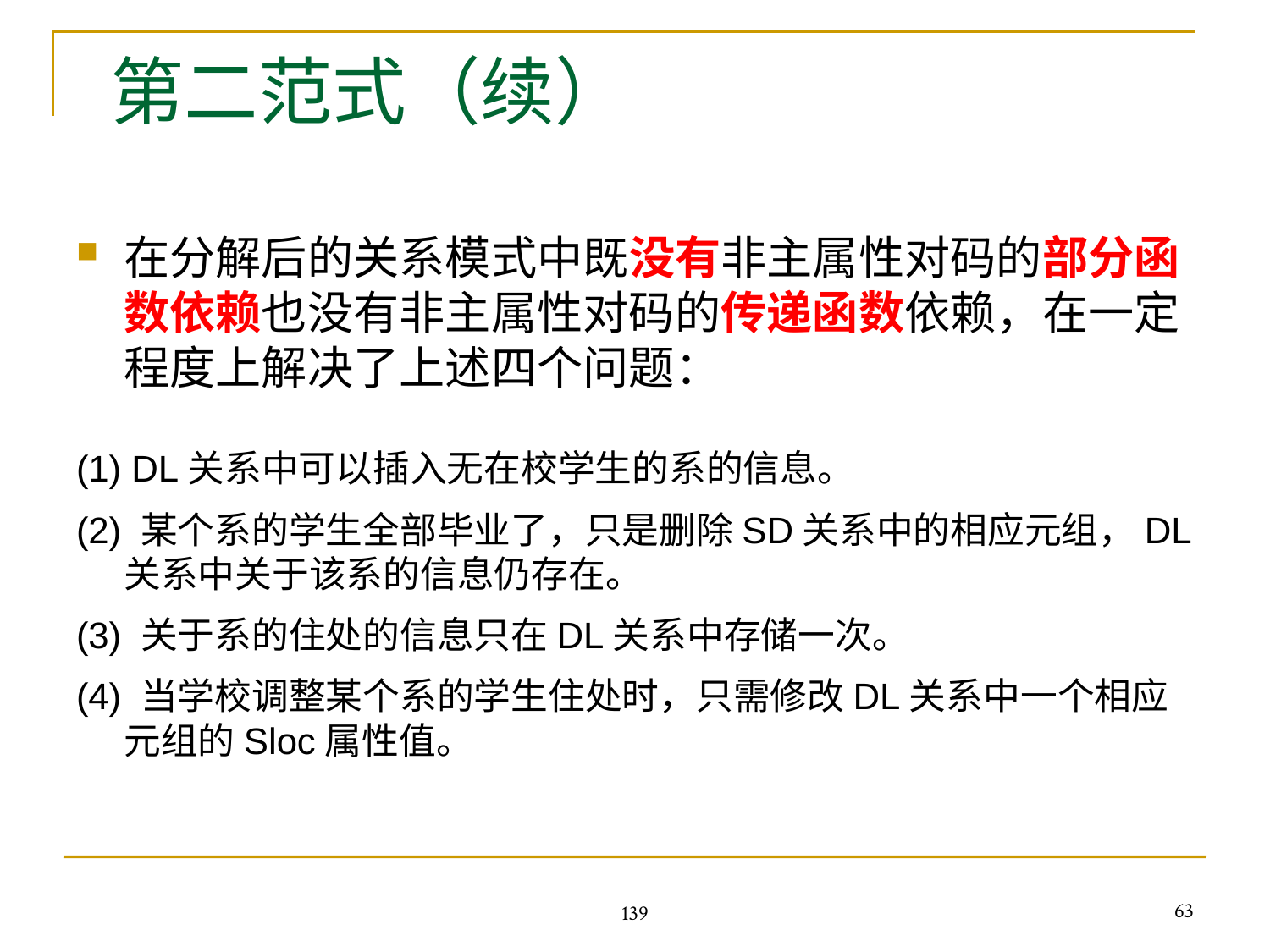

# 第二范式（续）
在分解后的关系模式中既没有非主属性对码的部分函数依赖也没有非主属性对码的传递函数依赖，在一定程度上解决了上述四个问题：

(1) DL关系中可以插入无在校学生的系的信息。
(2) 某个系的学生全部毕业了，只是删除SD关系中的相应元组，DL关系中关于该系的信息仍存在。
(3) 关于系的住处的信息只在DL关系中存储一次。
(4) 当学校调整某个系的学生住处时，只需修改DL关系中一个相应元组的Sloc属性值。
63
139